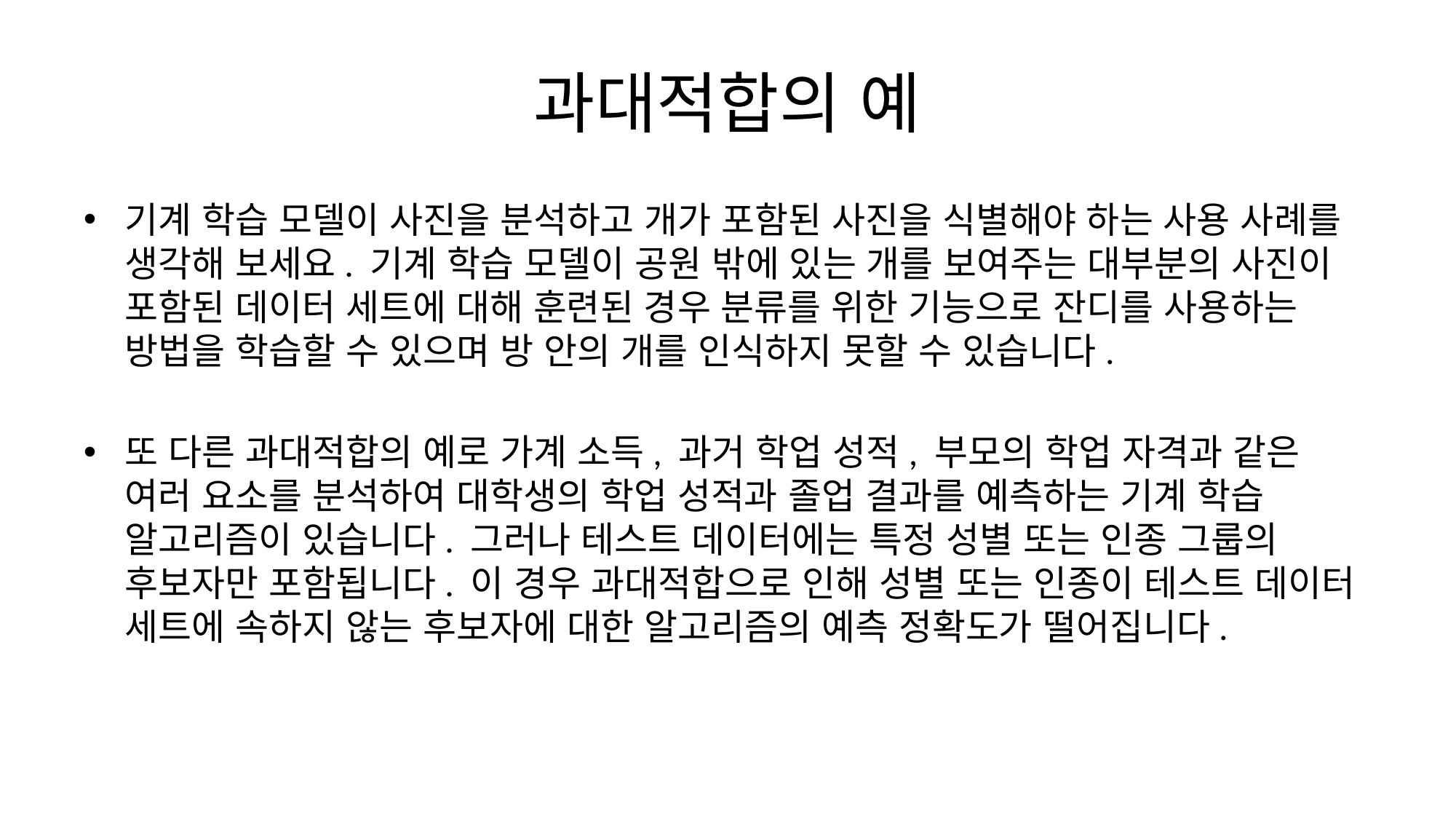

# 과대적합의 예
기계 학습 모델이 사진을 분석하고 개가 포함된 사진을 식별해야 하는 사용 사례를 생각해 보세요. 기계 학습 모델이 공원 밖에 있는 개를 보여주는 대부분의 사진이 포함된 데이터 세트에 대해 훈련된 경우 분류를 위한 기능으로 잔디를 사용하는 방법을 학습할 수 있으며 방 안의 개를 인식하지 못할 수 있습니다.

또 다른 과대적합의 예로 가계 소득, 과거 학업 성적, 부모의 학업 자격과 같은 여러 요소를 분석하여 대학생의 학업 성적과 졸업 결과를 예측하는 기계 학습 알고리즘이 있습니다. 그러나 테스트 데이터에는 특정 성별 또는 인종 그룹의 후보자만 포함됩니다. 이 경우 과대적합으로 인해 성별 또는 인종이 테스트 데이터 세트에 속하지 않는 후보자에 대한 알고리즘의 예측 정확도가 떨어집니다.